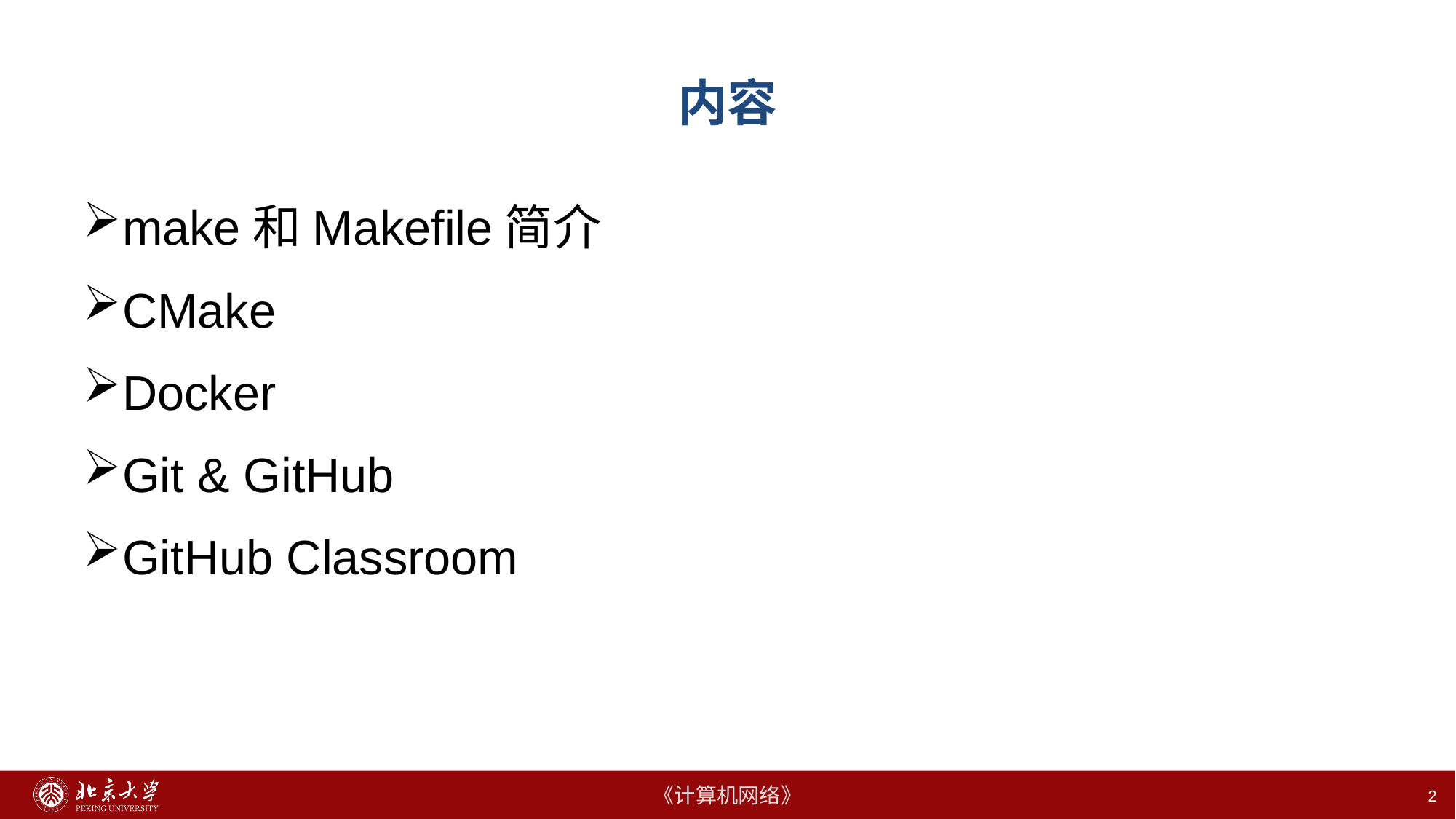

# 内容
make和Makefile简介
CMake
Docker
Git & GitHub
GitHub Classroom

2